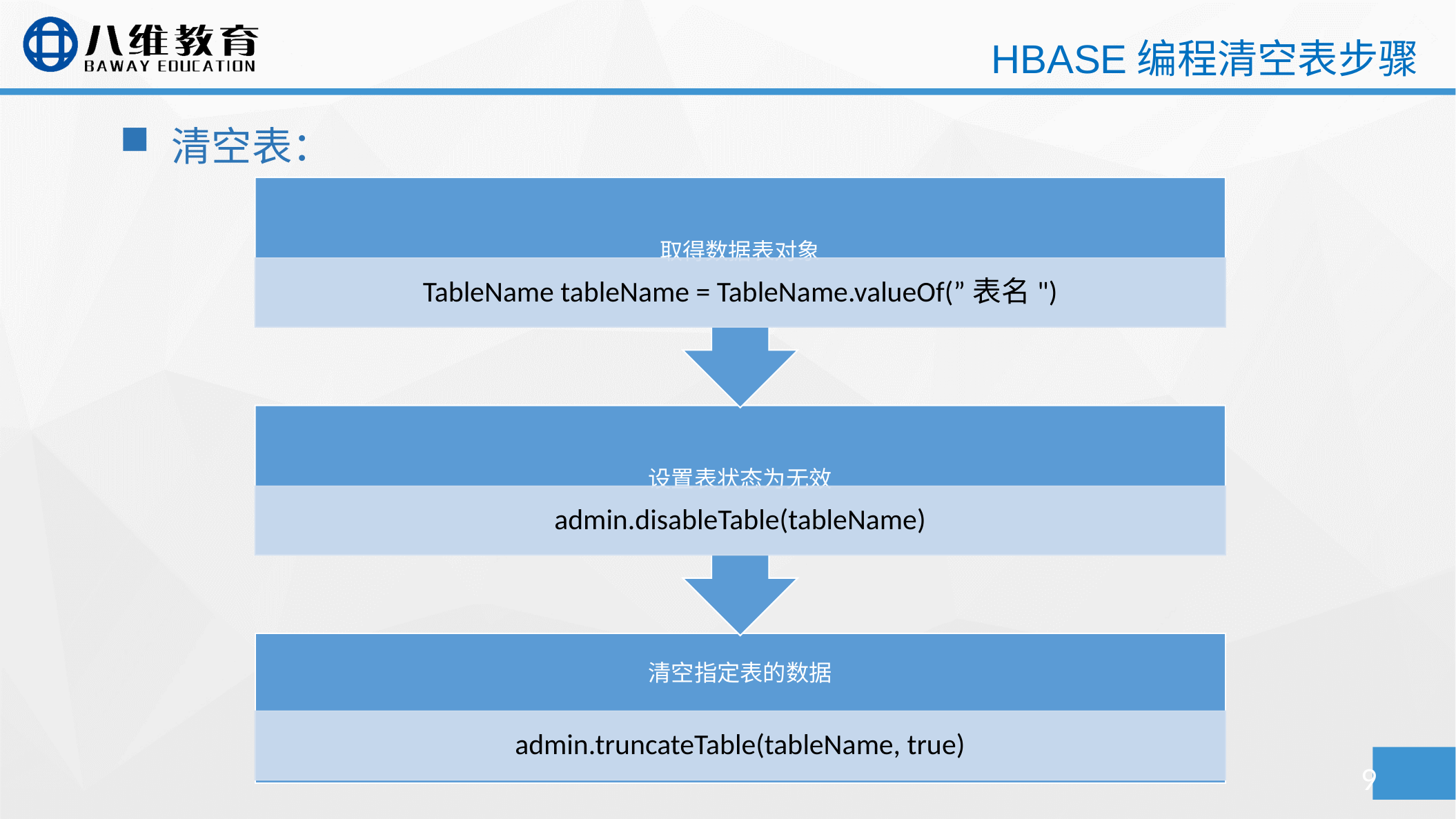

HBASE编程清空表步骤
清空表：
清空指定表的数据
admin.truncateTable(tableName, true)
设置表状态为无效
admin.disableTable(tableName)
取得数据表对象
TableName tableName = TableName.valueOf(”表名")